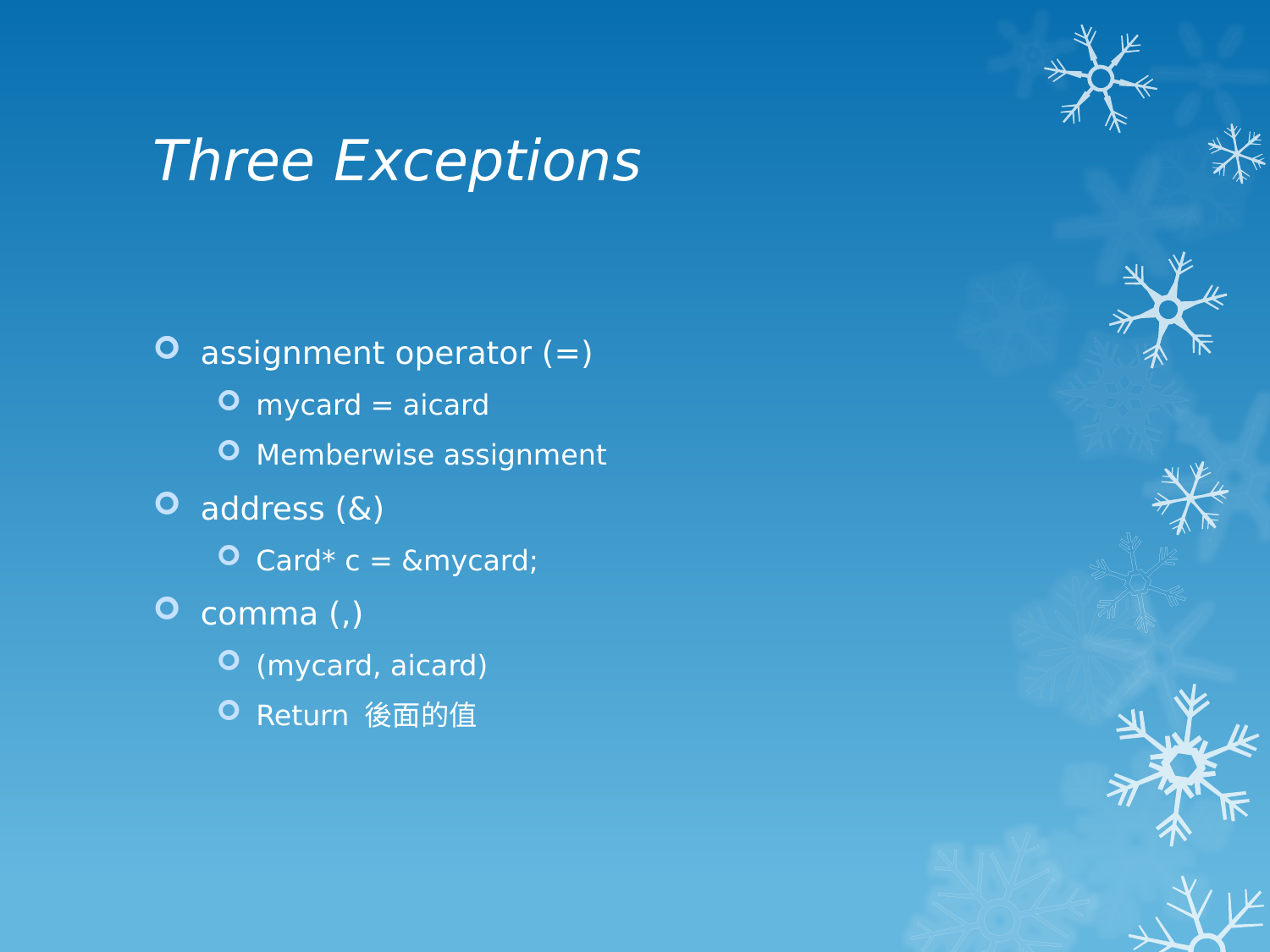

# Three Exceptions
assignment operator (=)
mycard = aicard
Memberwise assignment
address (&)
Card* c = &mycard;
comma (,)
(mycard, aicard)
Return 後面的值